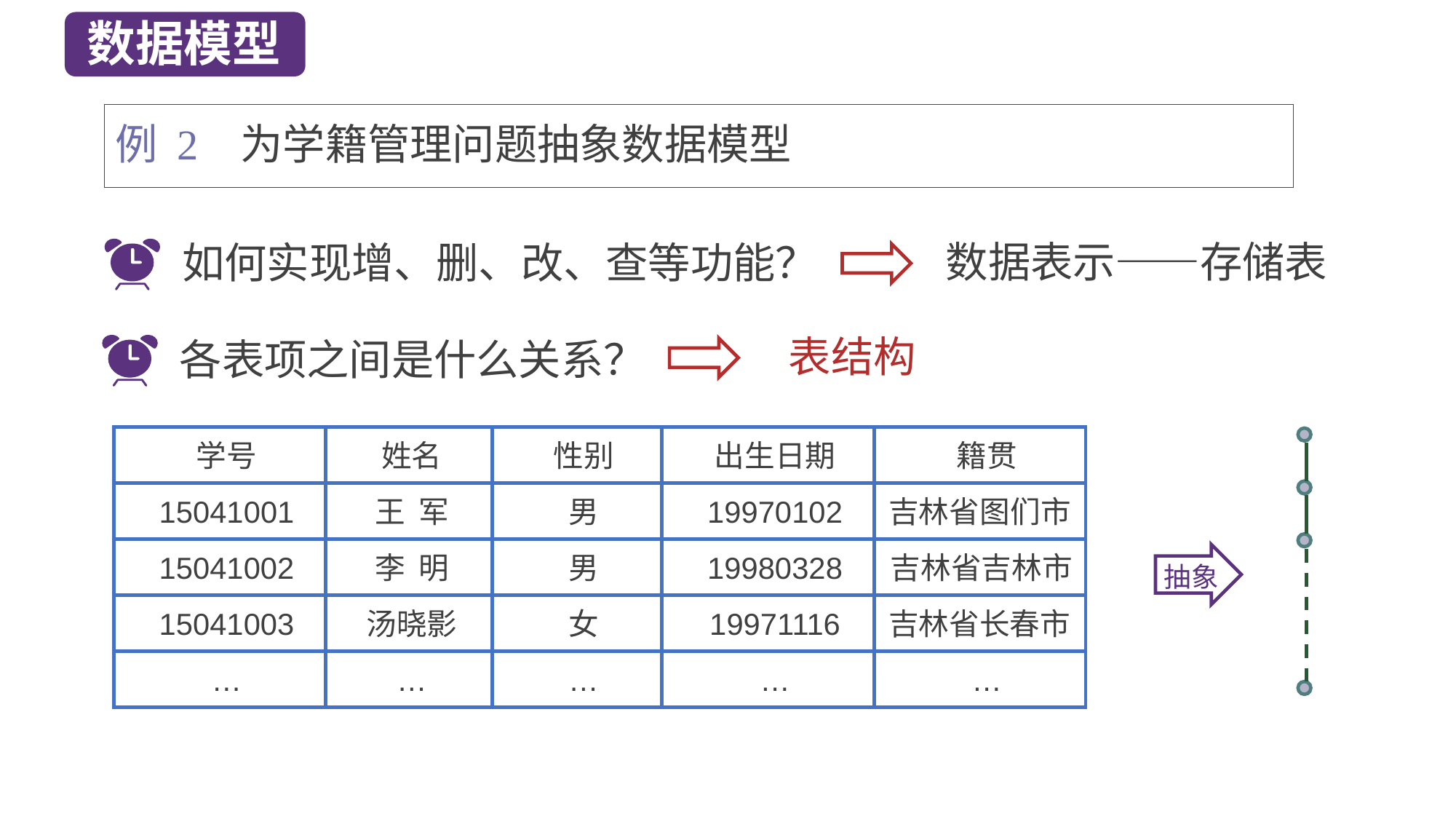

数据模型

例 2   为学籍管理问题抽象数据模型
数据表示——存储表

如何实现增、删、改、查等功能？

表结构

各表项之间是什么关系？

学号

姓名

性别

出生日期

籍贯

15041001

王  军

男

19970102
吉林省图们市

15041002

李  明

男

19980328

吉林省吉林市

15041003

汤晓影

女

19971116
吉林省长春市

…

…

…

…

…

抽象